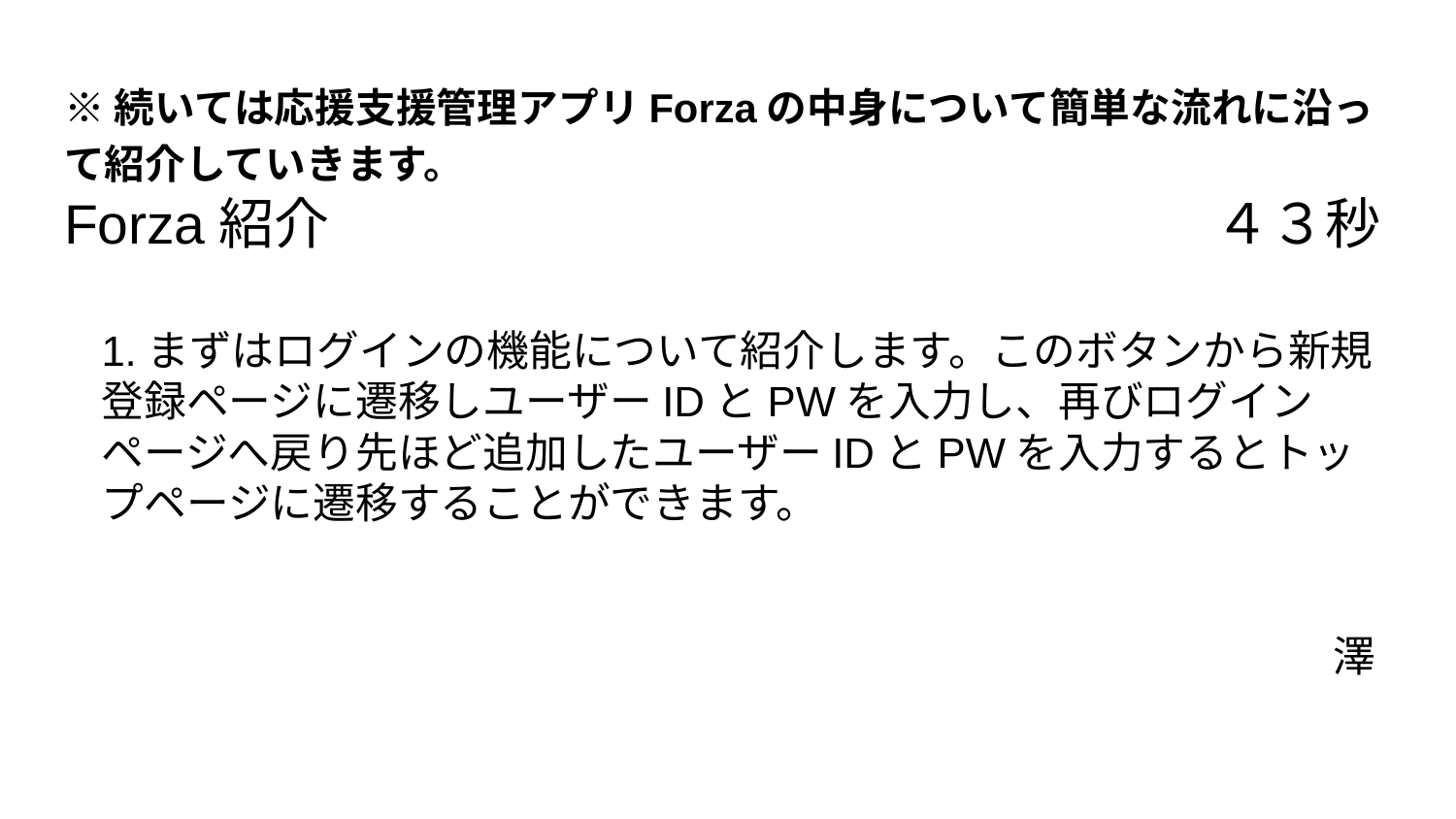

※続いては応援支援管理アプリForzaの中身について簡単な流れに沿って紹介していきます。

# Forza紹介　　　　　　　　　　　　　　　　４３秒
1.まずはログインの機能について紹介します。このボタンから新規登録ページに遷移しユーザーIDとPWを入力し、再びログインページへ戻り先ほど追加したユーザーIDとPWを入力するとトップページに遷移することができます。

　　　　　　　　　　　　　　　　　　　　　　　　　　　　　澤